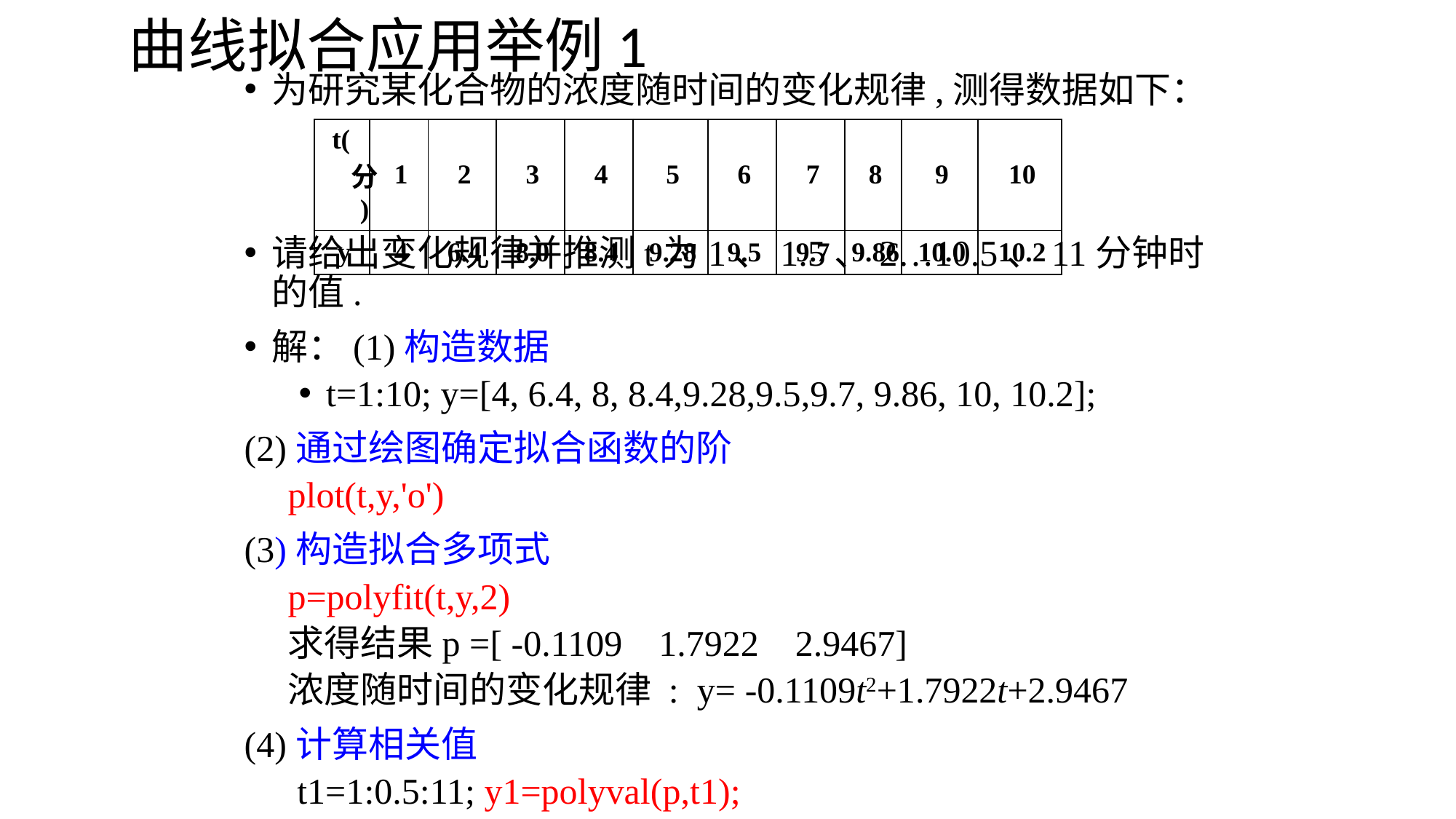

# 曲线拟合应用举例1
为研究某化合物的浓度随时间的变化规律,测得数据如下：

请给出变化规律并推测t为1、1.5、2…10.5、11分钟时的值.
解：(1)构造数据
t=1:10; y=[4, 6.4, 8, 8.4,9.28,9.5,9.7, 9.86, 10, 10.2];
(2)通过绘图确定拟合函数的阶
plot(t,y,'o')
(3)构造拟合多项式
p=polyfit(t,y,2)
求得结果p =[ -0.1109    1.7922    2.9467]
浓度随时间的变化规律 :  y= -0.1109t2+1.7922t+2.9467
(4)计算相关值
 t1=1:0.5:11; y1=polyval(p,t1);
| t(分) | 1 | 2 | 3 | 4 | 5 | 6 | 7 | 8 | 9 | 10 |
| --- | --- | --- | --- | --- | --- | --- | --- | --- | --- | --- |
| y | 4 | 6.4 | 8.0 | 8.4 | 9.28 | 9.5 | 9.7 | 9.86 | 10.0 | 10.2 |